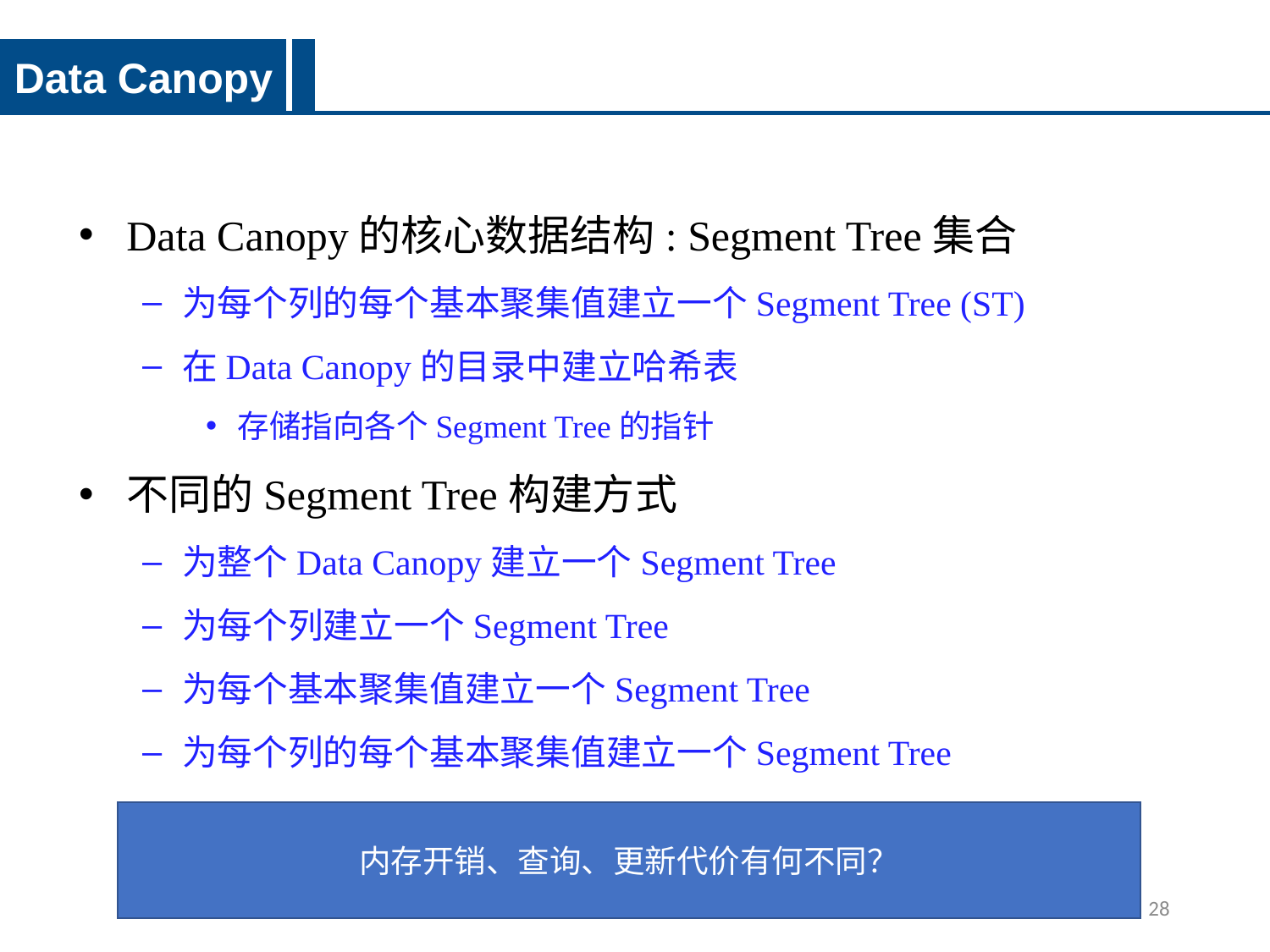

Data Canopy

Data Canopy的核心数据结构: Segment Tree集合
为每个列的每个基本聚集值建立一个Segment Tree (ST)
在Data Canopy的目录中建立哈希表
存储指向各个Segment Tree的指针
不同的Segment Tree构建方式
为整个Data Canopy建立一个Segment Tree
为每个列建立一个Segment Tree
为每个基本聚集值建立一个Segment Tree
为每个列的每个基本聚集值建立一个Segment Tree
内存开销、查询、更新代价有何不同？
28